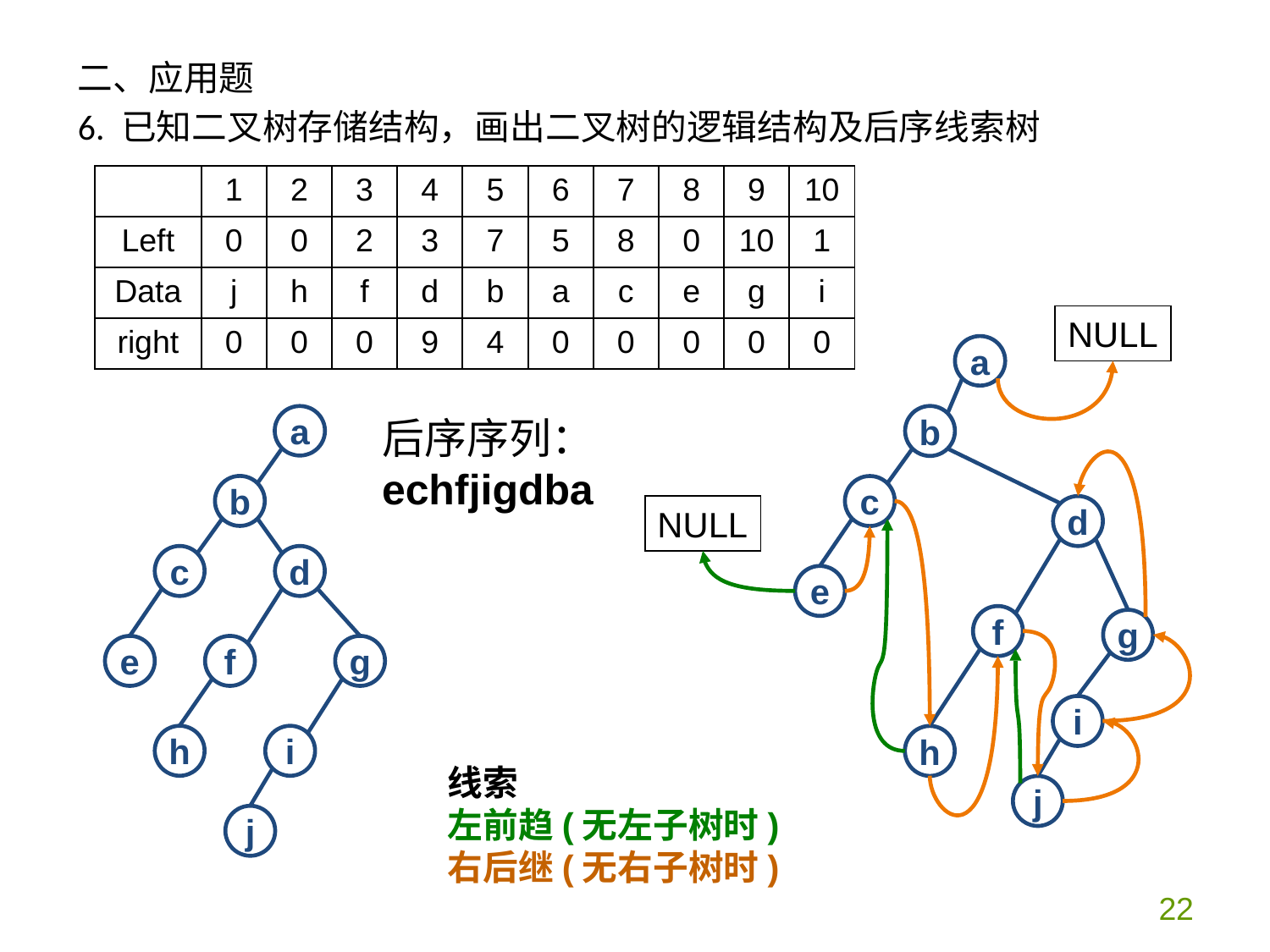

二、应用题
6. 已知二叉树存储结构，画出二叉树的逻辑结构及后序线索树
|  | 1 | 2 | 3 | 4 | 5 | 6 | 7 | 8 | 9 | 10 |
| --- | --- | --- | --- | --- | --- | --- | --- | --- | --- | --- |
| Left | 0 | 0 | 2 | 3 | 7 | 5 | 8 | 0 | 10 | 1 |
| Data | j | h | f | d | b | a | c | e | g | i |
| right | 0 | 0 | 0 | 9 | 4 | 0 | 0 | 0 | 0 | 0 |
NULL
a
b
c
NULL
d
e
f
g
i
h
j
后序序列：
echfjigdba
a
b
c
d
e
f
g
h
i
j
线索
左前趋(无左子树时)
右后继(无右子树时)
22